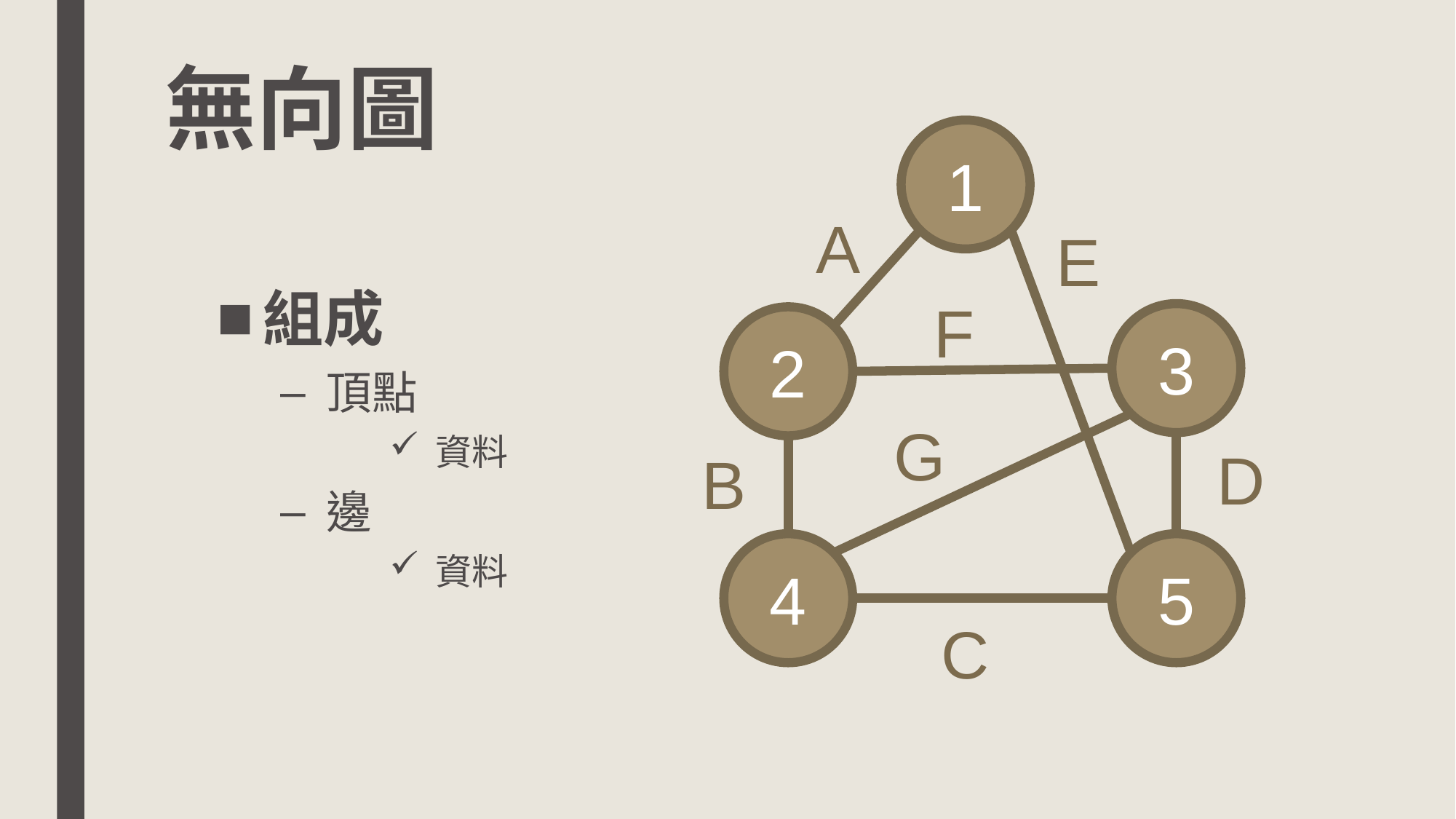

# 無向圖
1
A
E
組成
頂點
資料
邊
資料
F
3
2
G
D
B
4
5
C